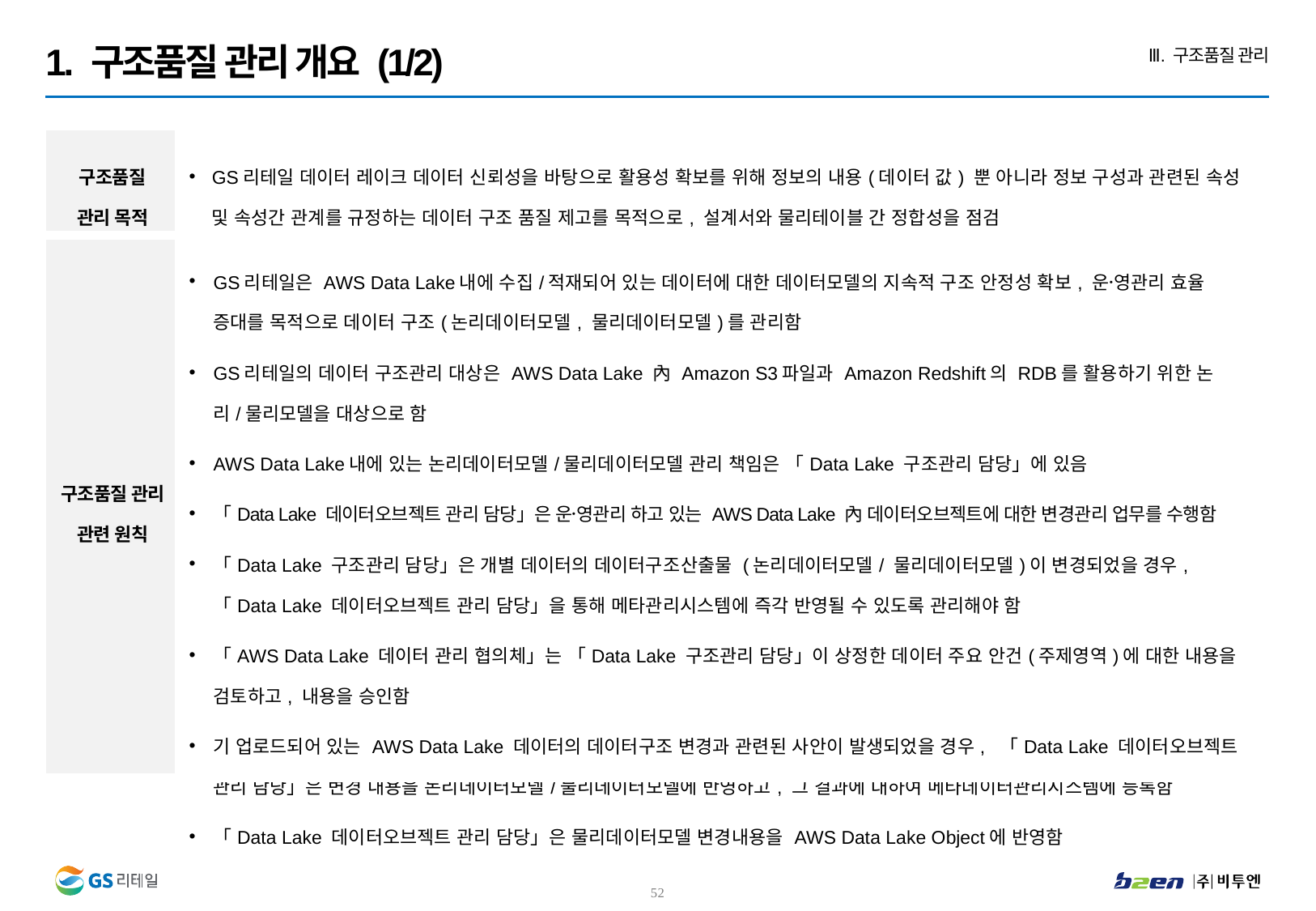

1. 구조품질 관리 개요 (1/2)
Ⅲ. 구조품질 관리
| 구조품질 관리 목적 | GS리테일 데이터 레이크 데이터 신뢰성을 바탕으로 활용성 확보를 위해 정보의 내용(데이터 값) 뿐 아니라 정보 구성과 관련된 속성 및 속성간 관계를 규정하는 데이터 구조 품질 제고를 목적으로, 설계서와 물리테이블 간 정합성을 점검 |
| --- | --- |
| 구조품질 관리 관련 원칙 | GS리테일은 AWS Data Lake내에 수집/적재되어 있는 데이터에 대한 데이터모델의 지속적 구조 안정성 확보, 운영〮관리 효율 증대를 목적으로 데이터 구조(논리데이터모델, 물리데이터모델)를 관리함 GS리테일의 데이터 구조관리 대상은 AWS Data Lake 內 Amazon S3파일과 Amazon Redshift의 RDB를 활용하기 위한 논리/물리모델을 대상으로 함 AWS Data Lake내에 있는 논리데이터모델/물리데이터모델 관리 책임은 「Data Lake 구조관리 담당」에 있음 「Data Lake 데이터오브젝트 관리 담당」은 운영〮관리 하고 있는 AWS Data Lake 內 데이터오브젝트에 대한 변경관리 업무를 수행함 「Data Lake 구조관리 담당」은 개별 데이터의 데이터구조산출물 (논리데이터모델/ 물리데이터모델)이 변경되었을 경우, 「Data Lake 데이터오브젝트 관리 담당」을 통해 메타관리시스템에 즉각 반영될 수 있도록 관리해야 함 「AWS Data Lake 데이터 관리 협의체」는 「Data Lake 구조관리 담당」이 상정한 데이터 주요 안건(주제영역)에 대한 내용을 검토하고, 내용을 승인함 기 업로드되어 있는 AWS Data Lake 데이터의 데이터구조 변경과 관련된 사안이 발생되었을 경우, 「Data Lake 데이터오브젝트 관리 담당」은 변경 내용을 논리데이터모델/물리데이터모델에 반영하고, 그 결과에 대하여 메타데이터관리시스템에 등록함 「Data Lake 데이터오브젝트 관리 담당」은 물리데이터모델 변경내용을 AWS Data Lake Object에 반영함 |
52